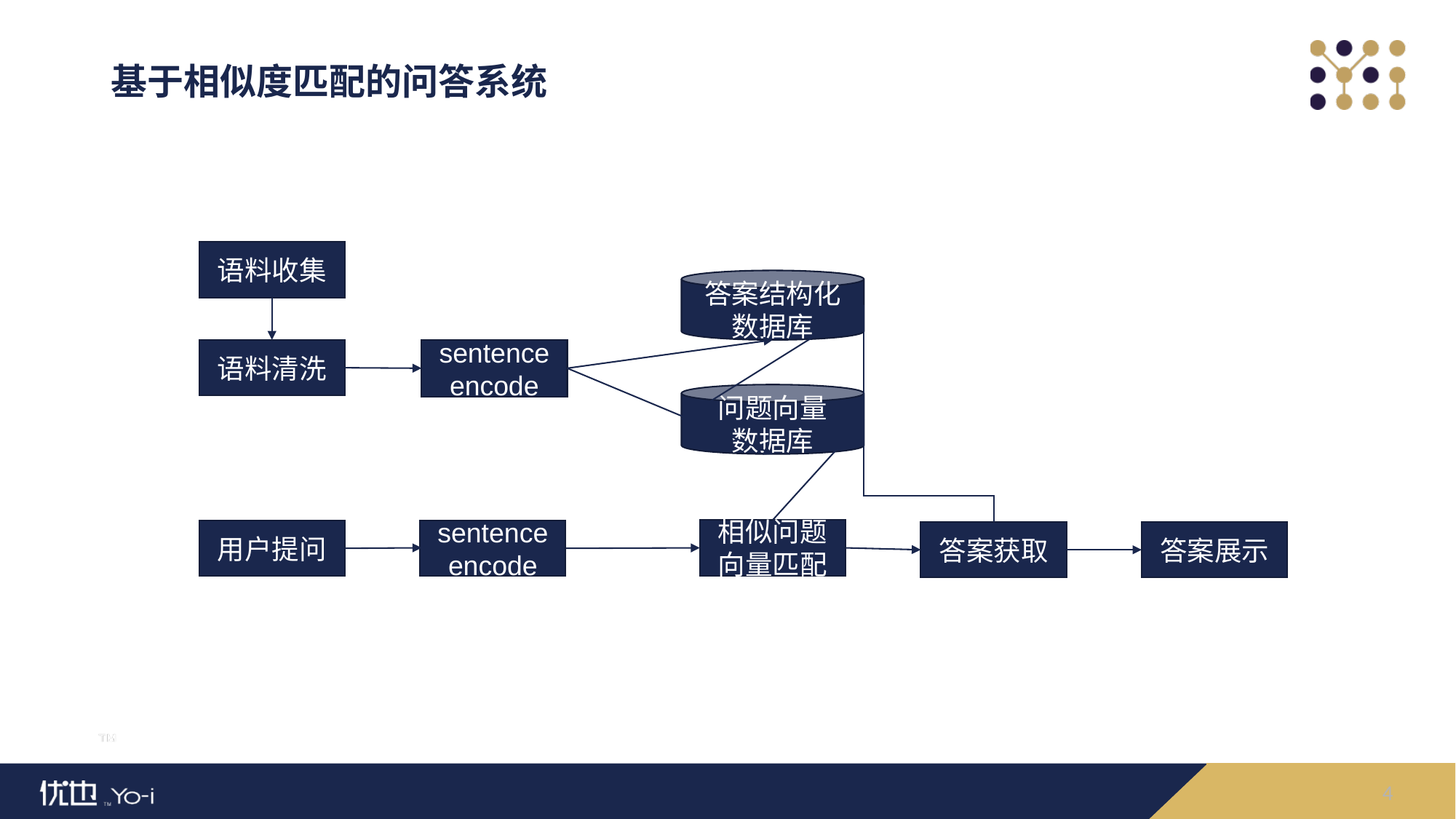

# 基于相似度匹配的问答系统
语料收集
答案结构化
数据库
语料清洗
sentence encode
问题向量
数据库
相似问题向量匹配
sentence encode
用户提问
答案展示
答案获取
4